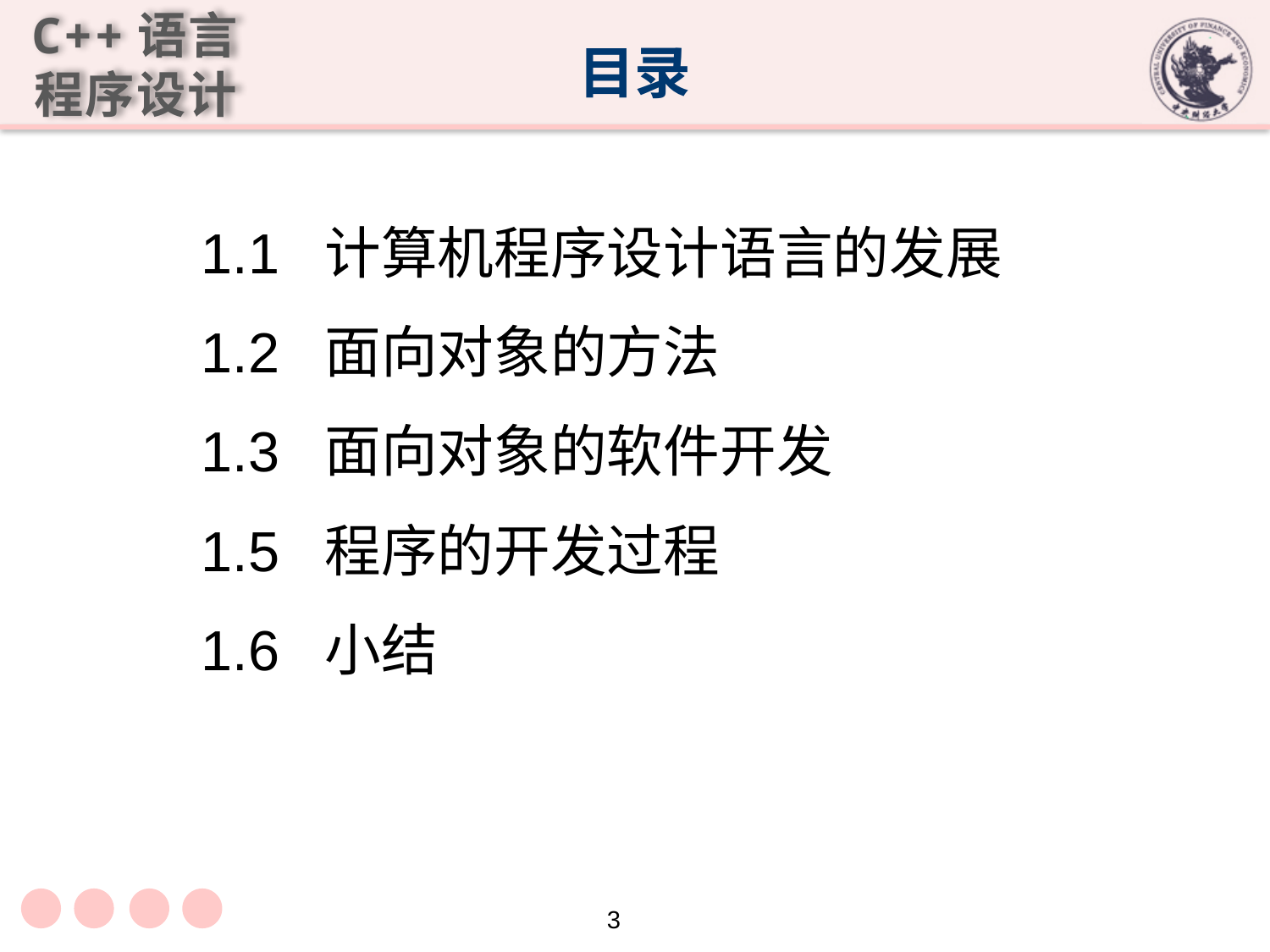

# 目录
1.1  计算机程序设计语言的发展
1.2  面向对象的方法
1.3  面向对象的软件开发
1.5  程序的开发过程
1.6  小结
3